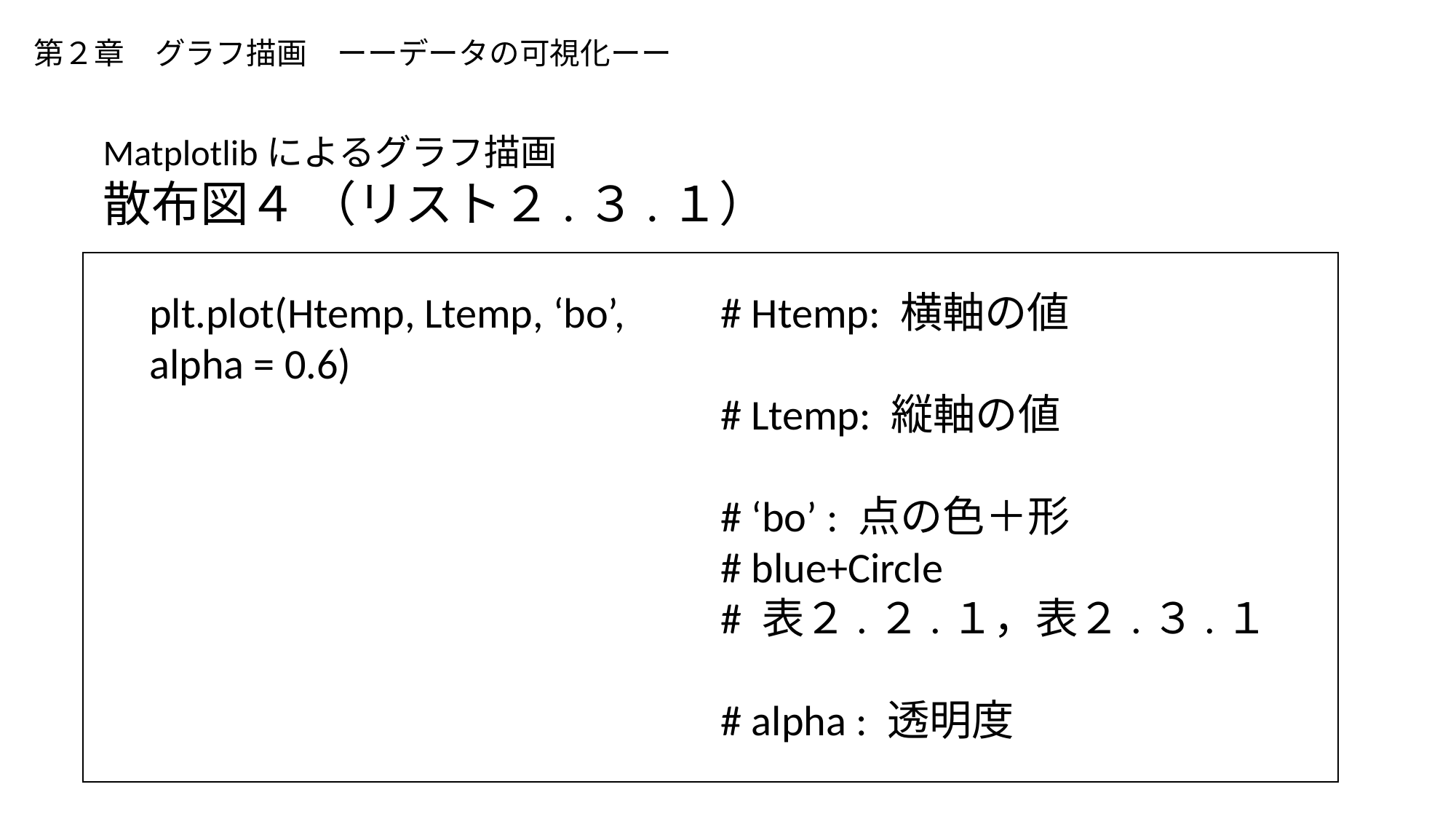

# 第２章　グラフ描画　ーーデータの可視化ーー
Matplotlibによるグラフ描画
散布図４ （リスト２.３.１）

plt.plot(Htemp, Ltemp, ‘bo’, alpha = 0.6)
# Htemp: 横軸の値

# Ltemp: 縦軸の値

# ‘bo’ : 点の色＋形
# blue+Circle
# 表２.２.１，表２.３.１

# alpha : 透明度